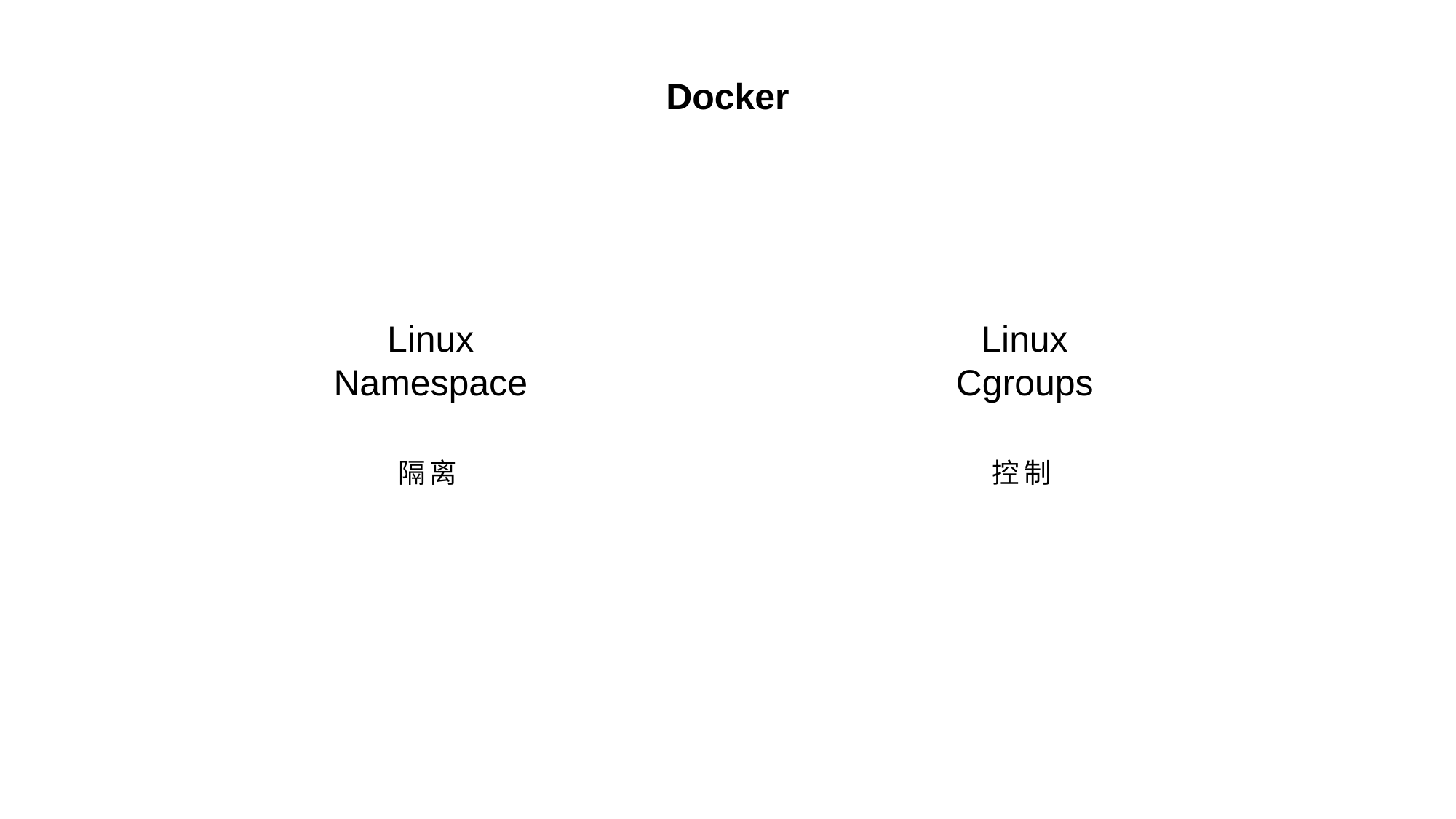

Docker
Linux Namespace
Linux Cgroups
隔离
控制